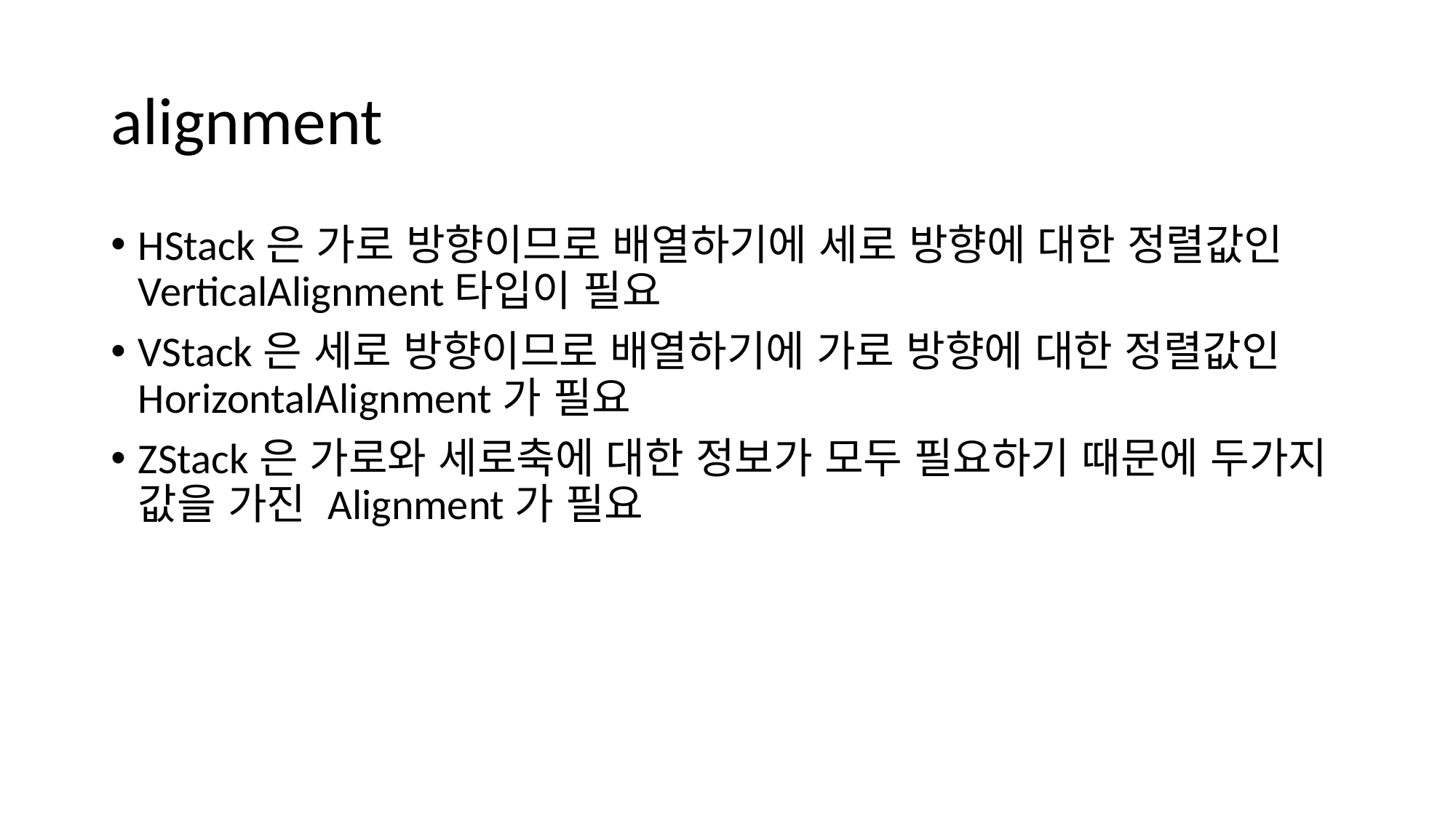

# alignment
HStack은 가로 방향이므로 배열하기에 세로 방향에 대한 정렬값인 VerticalAlignment타입이 필요
VStack은 세로 방향이므로 배열하기에 가로 방향에 대한 정렬값인 HorizontalAlignment가 필요
ZStack은 가로와 세로축에 대한 정보가 모두 필요하기 때문에 두가지 값을 가진 Alignment가 필요